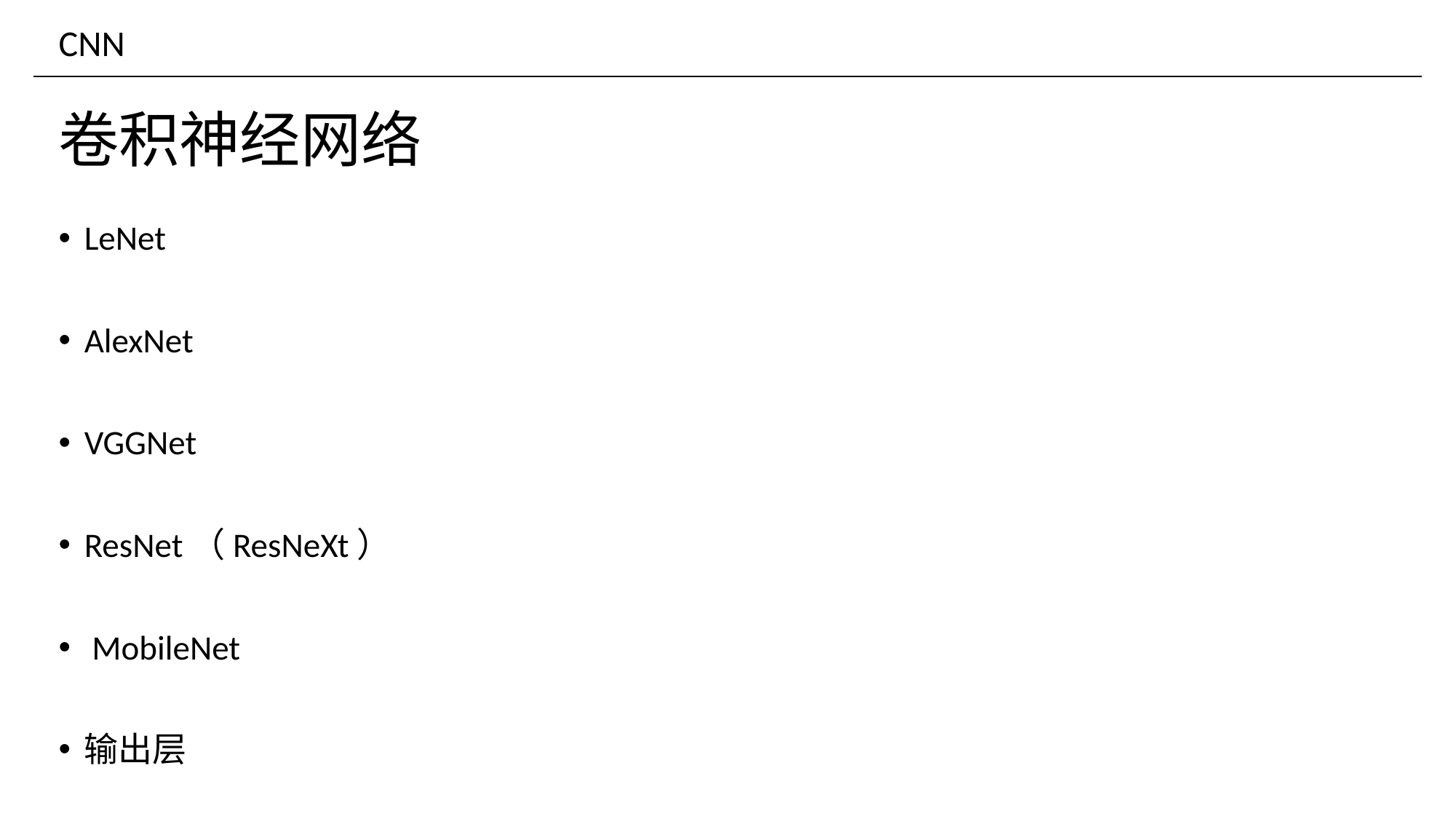

# CNN
卷积神经网络
LeNet

AlexNet

VGGNet

ResNet（ResNeXt）

 MobileNet

输出层